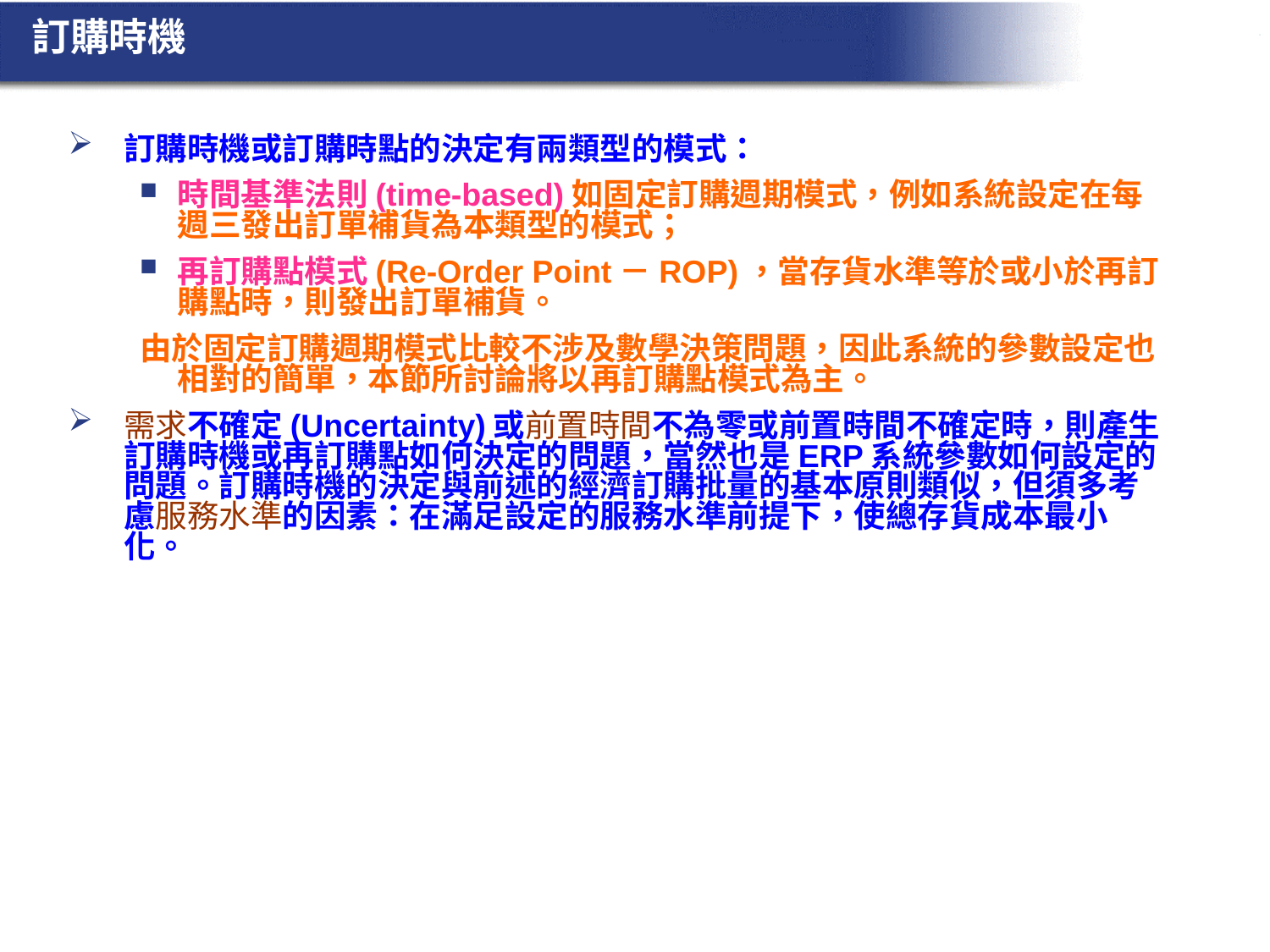

# 訂購時機
訂購時機或訂購時點的決定有兩類型的模式：
時間基準法則(time-based)如固定訂購週期模式，例如系統設定在每週三發出訂單補貨為本類型的模式；
再訂購點模式(Re-Order Point－ROP)，當存貨水準等於或小於再訂購點時，則發出訂單補貨。
由於固定訂購週期模式比較不涉及數學決策問題，因此系統的參數設定也相對的簡單，本節所討論將以再訂購點模式為主。
需求不確定(Uncertainty)或前置時間不為零或前置時間不確定時，則產生訂購時機或再訂購點如何決定的問題，當然也是ERP系統參數如何設定的問題。訂購時機的決定與前述的經濟訂購批量的基本原則類似，但須多考慮服務水準的因素：在滿足設定的服務水準前提下，使總存貨成本最小化。